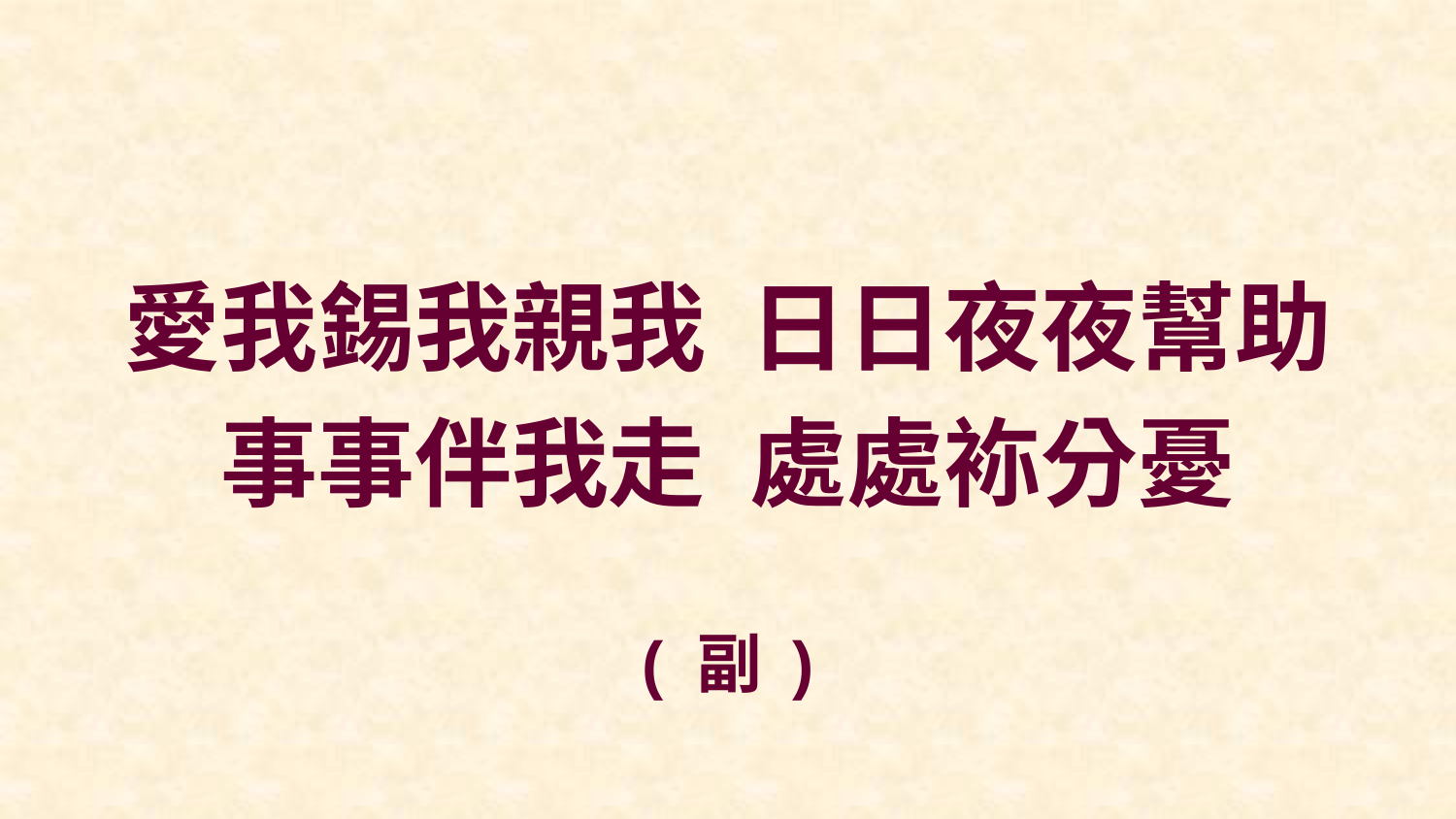

愛我錫我親我  日日夜夜幫助
事事伴我走  處處袮分憂
( 副 )